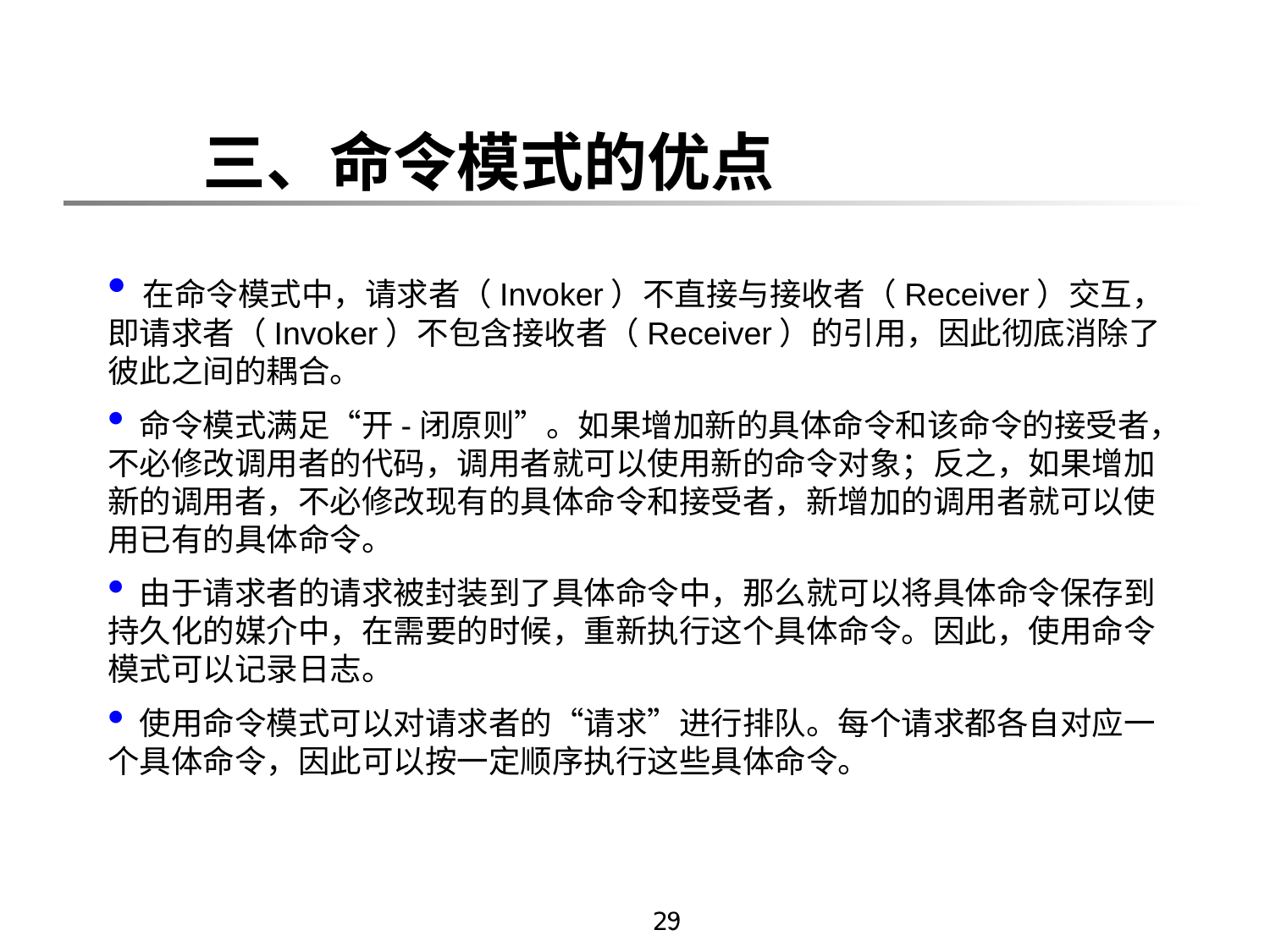

三、命令模式的优点

 在命令模式中，请求者（Invoker）不直接与接收者（Receiver）交互，即请求者（Invoker）不包含接收者（Receiver）的引用，因此彻底消除了彼此之间的耦合。
 命令模式满足“开-闭原则”。如果增加新的具体命令和该命令的接受者，不必修改调用者的代码，调用者就可以使用新的命令对象；反之，如果增加新的调用者，不必修改现有的具体命令和接受者，新增加的调用者就可以使用已有的具体命令。
 由于请求者的请求被封装到了具体命令中，那么就可以将具体命令保存到持久化的媒介中，在需要的时候，重新执行这个具体命令。因此，使用命令模式可以记录日志。
 使用命令模式可以对请求者的“请求”进行排队。每个请求都各自对应一个具体命令，因此可以按一定顺序执行这些具体命令。

29